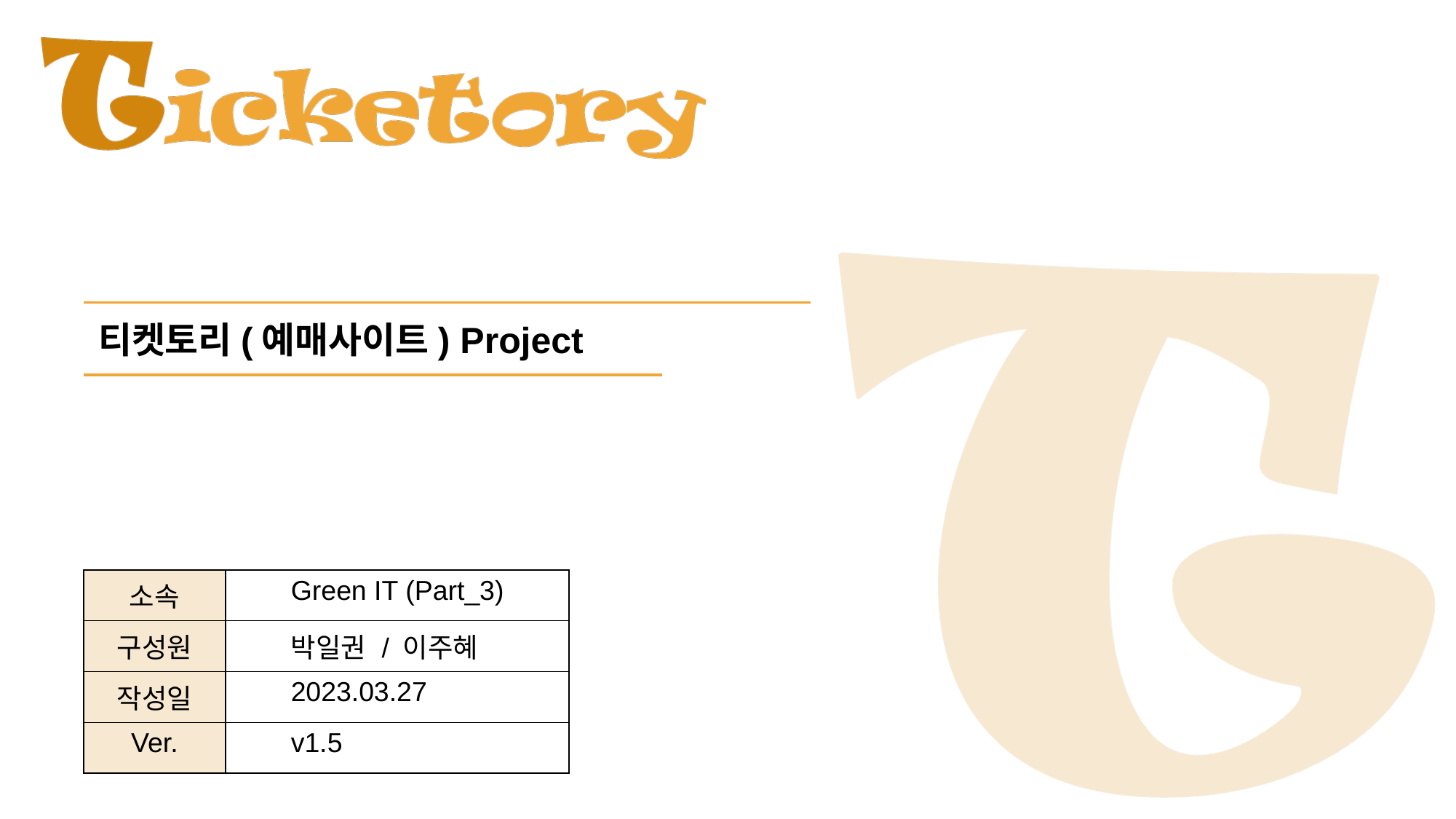

티켓토리(예매사이트) Project
| 소속 | Green IT (Part\_3) |
| --- | --- |
| 구성원 | 박일권 / 이주혜 |
| 작성일 | 2023.03.27 |
| Ver. | v1.5 |